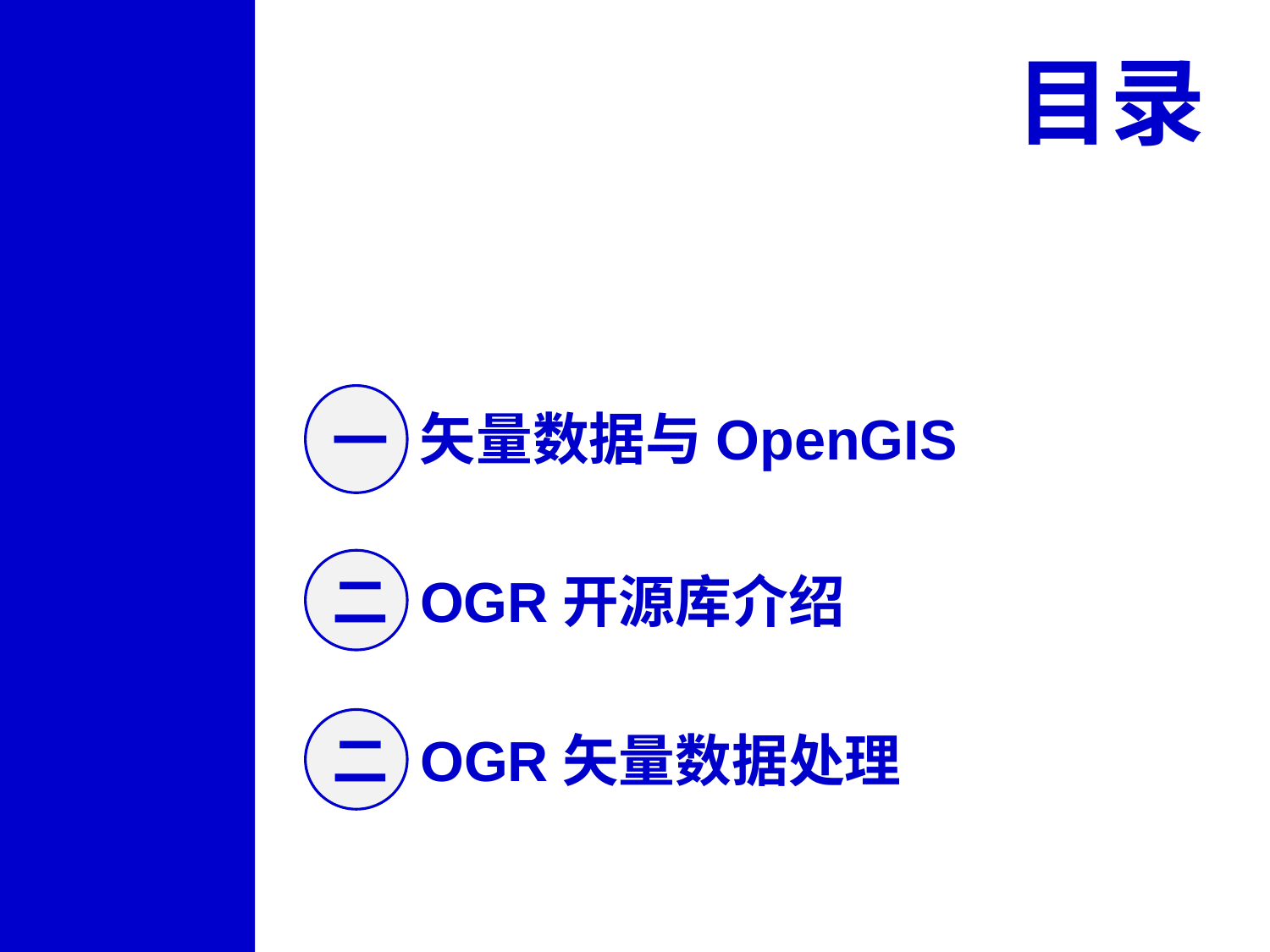

目录
一
矢量数据与OpenGIS
二
OGR开源库介绍
二
OGR矢量数据处理